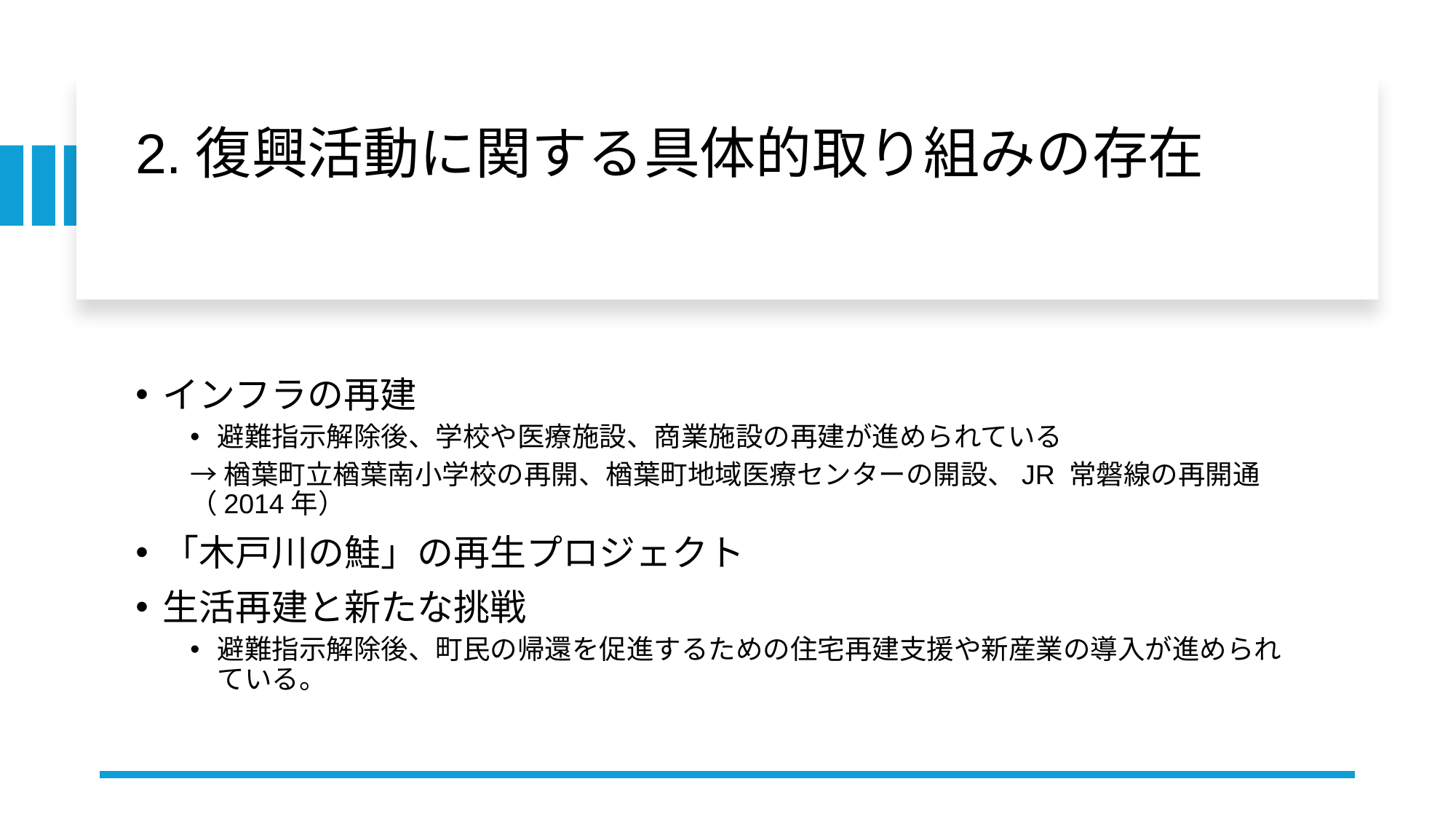

# 2.復興活動に関する具体的取り組みの存在

インフラの再建
避難指示解除後、学校や医療施設、商業施設の再建が進められている
→楢葉町立楢葉南小学校の再開、楢葉町地域医療センターの開設、JR 常磐線の再開通（2014年）
「木戸川の鮭」の再生プロジェクト
生活再建と新たな挑戦
避難指示解除後、町民の帰還を促進するための住宅再建支援や新産業の導入が進められている。